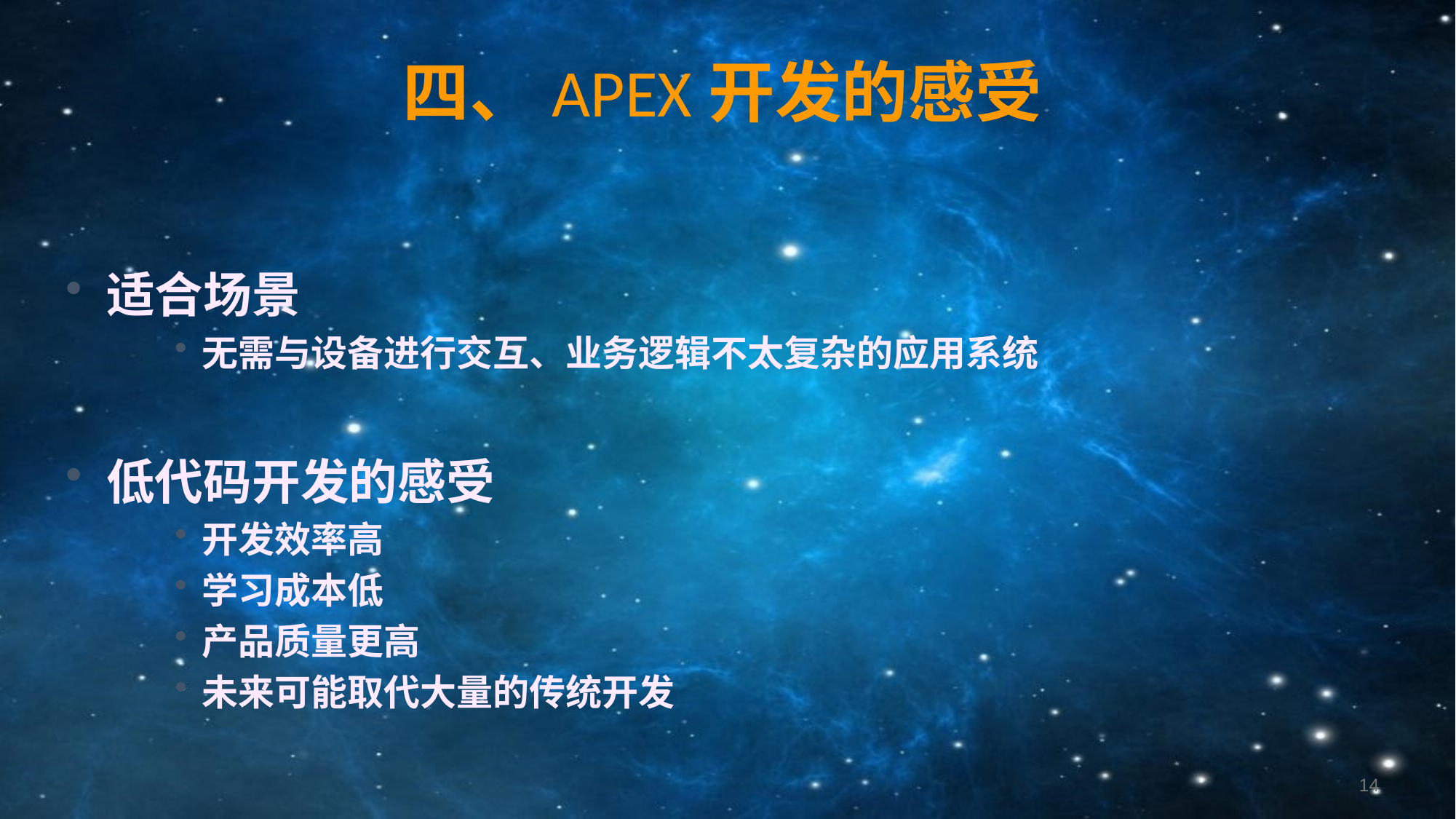

# 四、APEX开发的感受

适合场景
无需与设备进行交互、业务逻辑不太复杂的应用系统

低代码开发的感受
开发效率高
学习成本低
产品质量更高
未来可能取代大量的传统开发
14